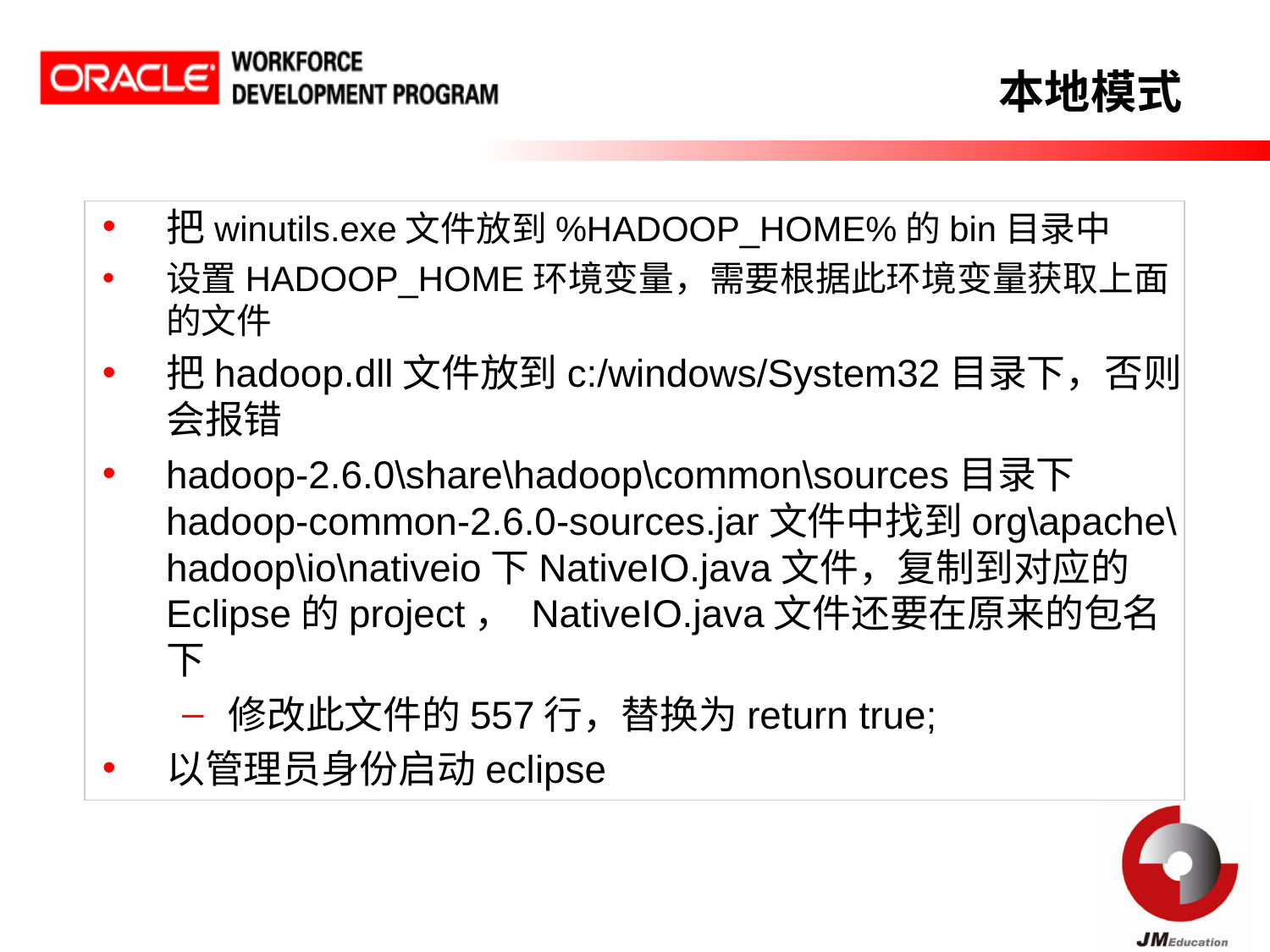

# 本地模式
把winutils.exe文件放到%HADOOP_HOME%的bin目录中
设置HADOOP_HOME环境变量，需要根据此环境变量获取上面的文件
把hadoop.dll文件放到c:/windows/System32目录下，否则会报错
hadoop-2.6.0\share\hadoop\common\sources目录下hadoop-common-2.6.0-sources.jar文件中找到org\apache\hadoop\io\nativeio下NativeIO.java文件，复制到对应的Eclipse的project， NativeIO.java文件还要在原来的包名下
修改此文件的557行，替换为return true;
以管理员身份启动eclipse